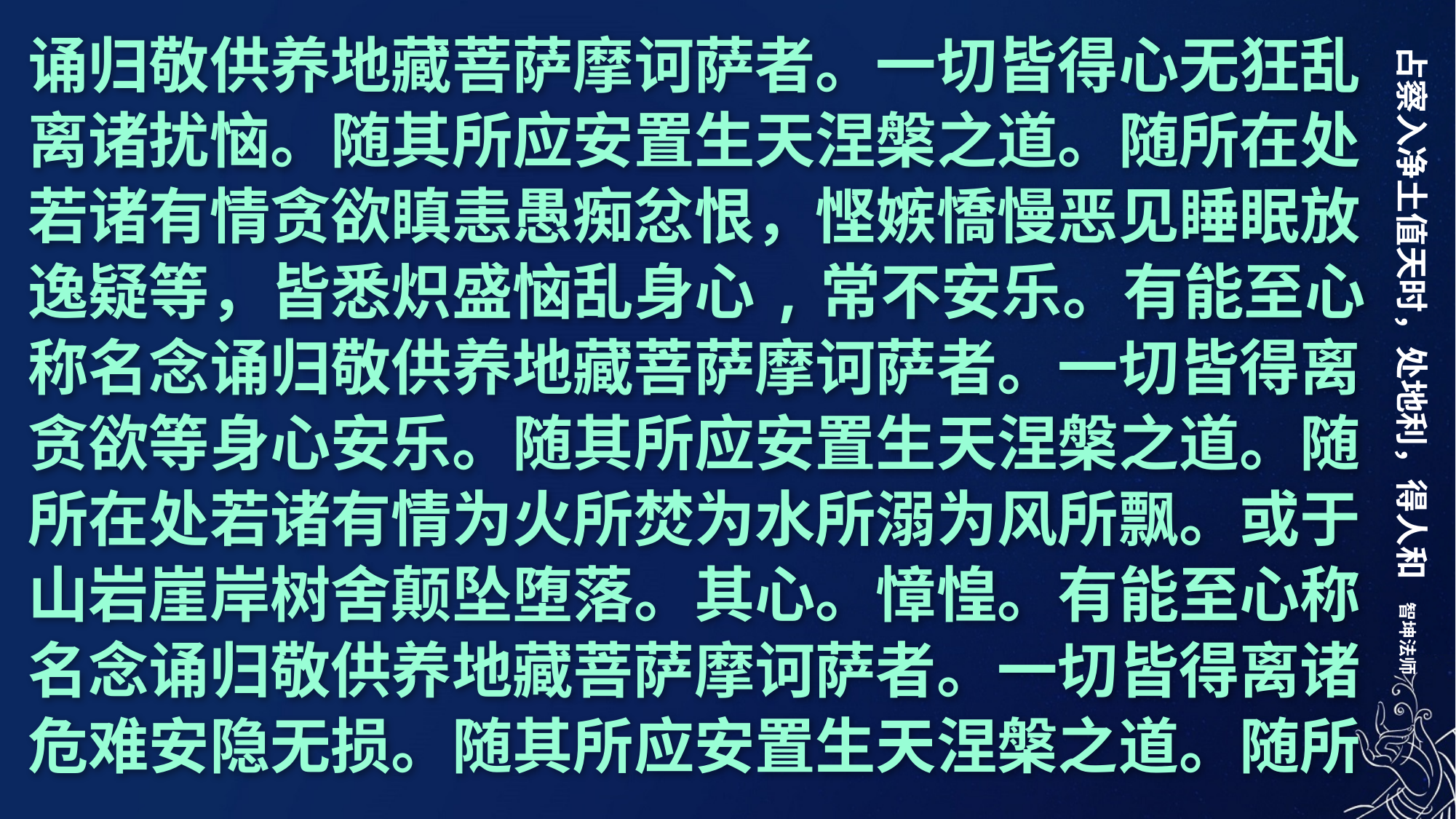

诵归敬供养地藏菩萨摩诃萨者。一切皆得心无狂乱离诸扰恼。随其所应安置生天涅槃之道。随所在处若诸有情贪欲瞋恚愚痴忿恨，悭嫉憍慢恶见睡眠放逸疑等，皆悉炽盛恼乱身心,常不安乐。有能至心称名念诵归敬供养地藏菩萨摩诃萨者。一切皆得离贪欲等身心安乐。随其所应安置生天涅槃之道。随所在处若诸有情为火所焚为水所溺为风所飘。或于山岩崖岸树舍颠坠堕落。其心。慞惶。有能至心称名念诵归敬供养地藏菩萨摩诃萨者。一切皆得离诸危难安隐无损。随其所应安置生天涅槃之道。随所